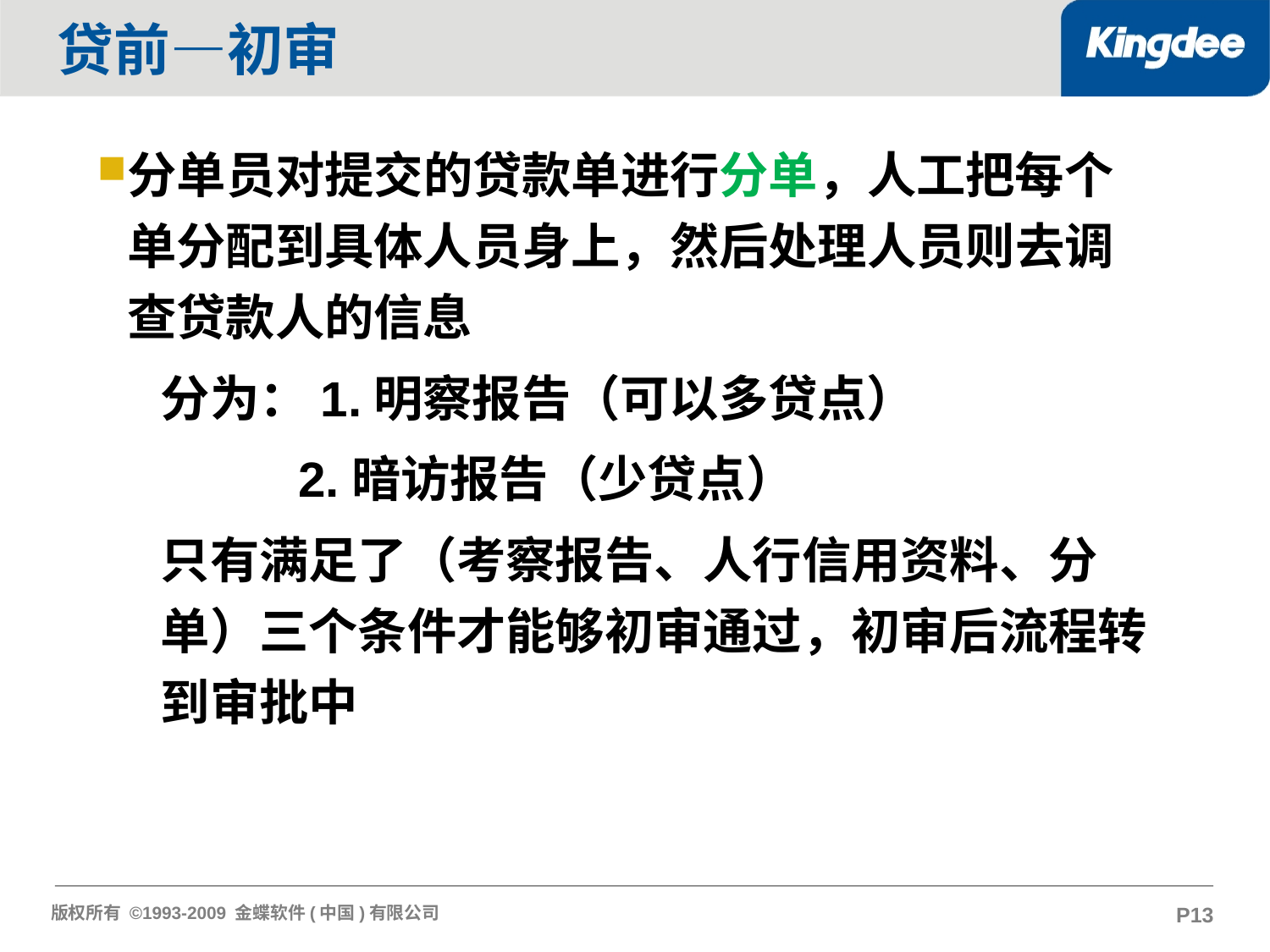

贷前—初审
分单员对提交的贷款单进行分单，人工把每个单分配到具体人员身上，然后处理人员则去调查贷款人的信息
分为：1.明察报告（可以多贷点）
          2.暗访报告（少贷点）
只有满足了（考察报告、人行信用资料、分单）三个条件才能够初审通过，初审后流程转到审批中